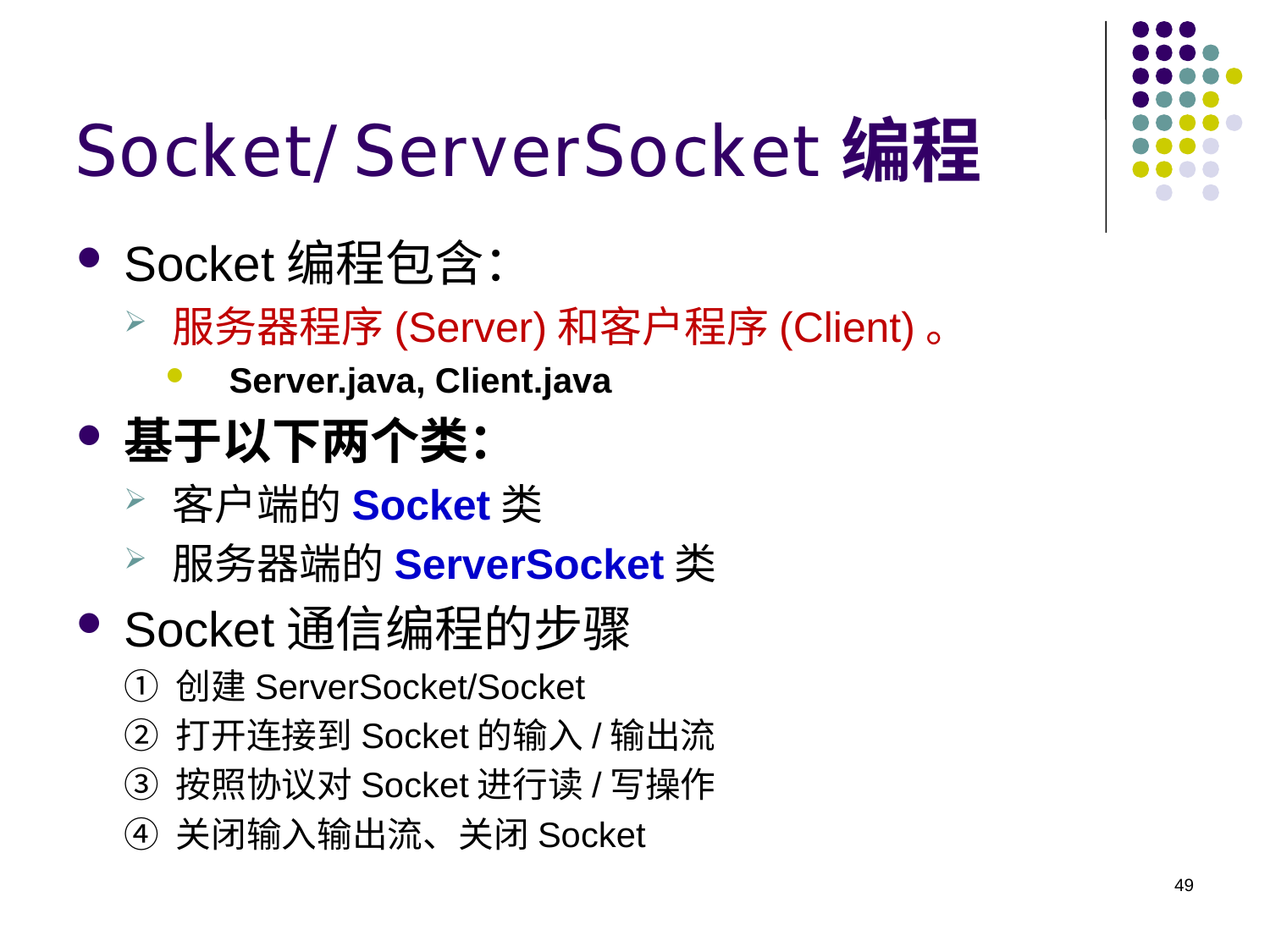

# Socket/ServerSocket编程
Socket编程包含：
服务器程序(Server)和客户程序(Client)。
Server.java, Client.java
基于以下两个类：
客户端的Socket类
服务器端的ServerSocket类
Socket通信编程的步骤
① 创建ServerSocket/Socket
② 打开连接到Socket的输入/输出流
③ 按照协议对Socket进行读/写操作
④ 关闭输入输出流、关闭Socket

49